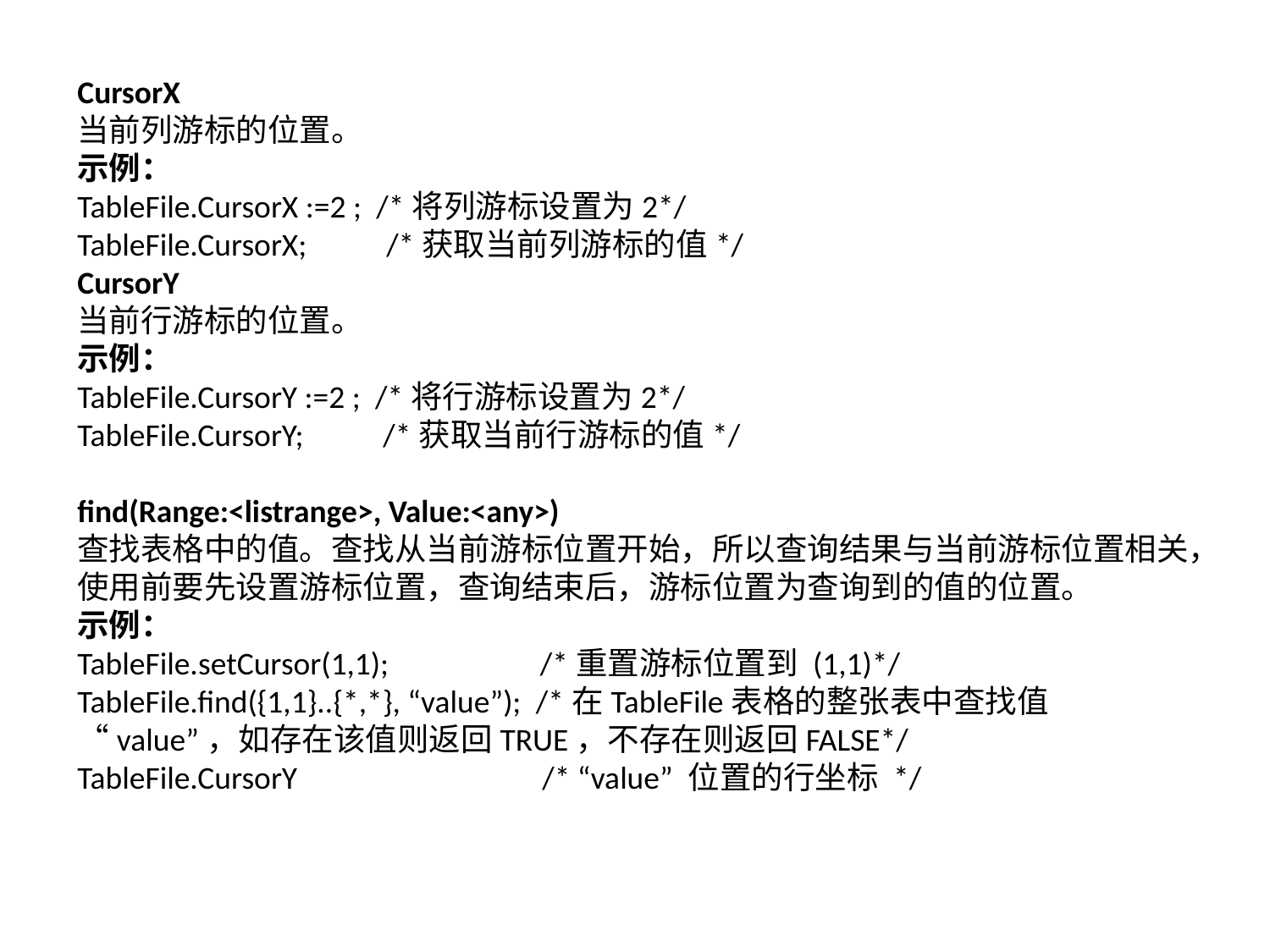

CursorX
当前列游标的位置。
示例：
TableFile.CursorX :=2 ;  /*将列游标设置为2*/
TableFile.CursorX;           /*获取当前列游标的值*/
CursorY
当前行游标的位置。
示例：
TableFile.CursorY :=2 ;  /*将行游标设置为2*/
TableFile.CursorY;           /*获取当前行游标的值*/

find(Range:<listrange>, Value:<any>)
查找表格中的值。查找从当前游标位置开始，所以查询结果与当前游标位置相关，使用前要先设置游标位置，查询结束后，游标位置为查询到的值的位置。
示例：
TableFile.setCursor(1,1);                     /*重置游标位置到 (1,1)*/
TableFile.find({1,1}..{*,*}, “value”);  /*在TableFile表格的整张表中查找值 “value”，如存在该值则返回TRUE，不存在则返回FALSE*/
TableFile.CursorY                                  /* “value” 位置的行坐标 */